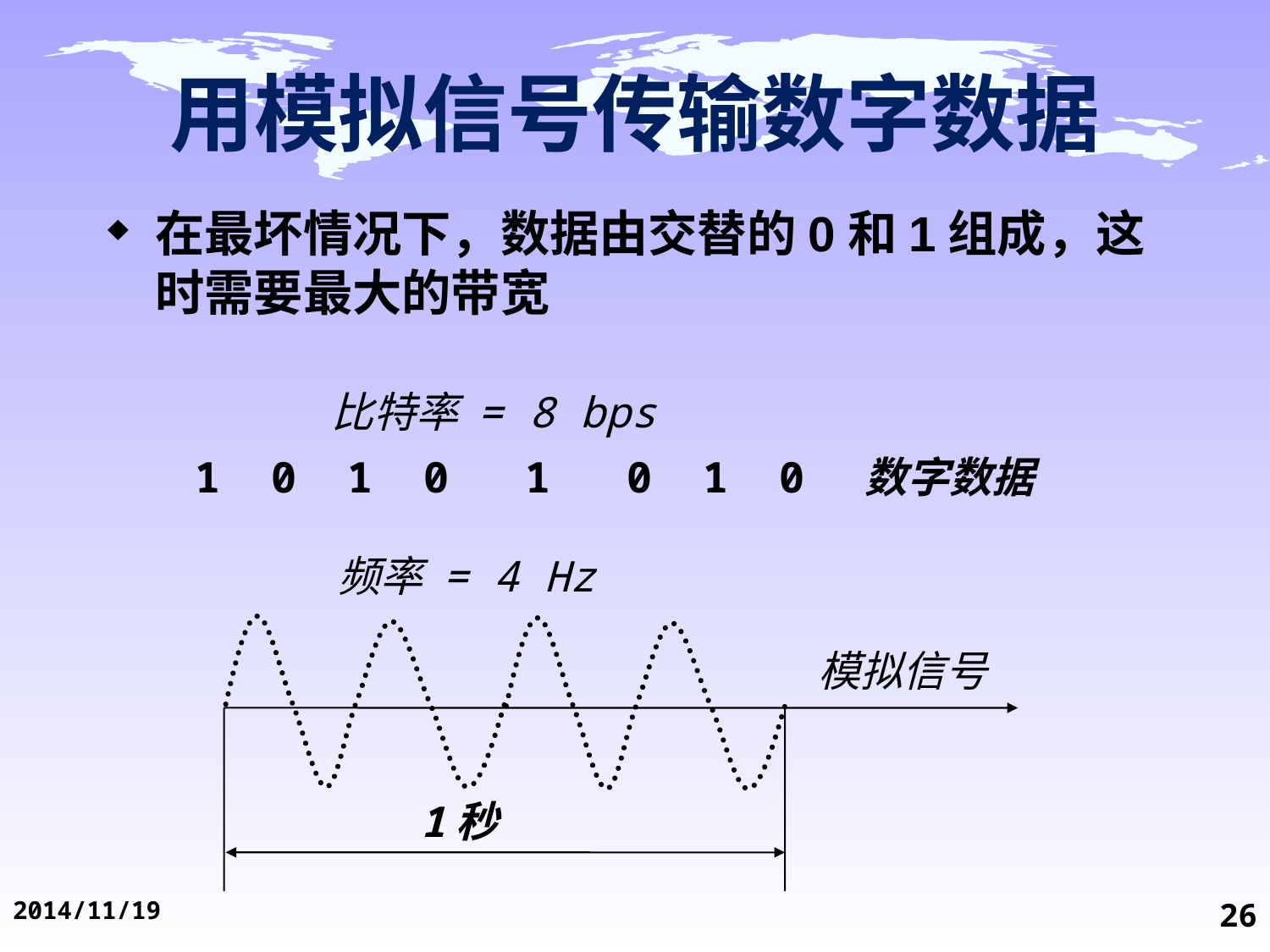

# 用模拟信号传输数字数据
在最坏情况下，数据由交替的0和1组成，这时需要最大的带宽
比特率 = 8 bps
1  0  1  0   1   0  1  0  数字数据
频率 = 4 Hz

模拟信号

1秒

2014/11/19
26